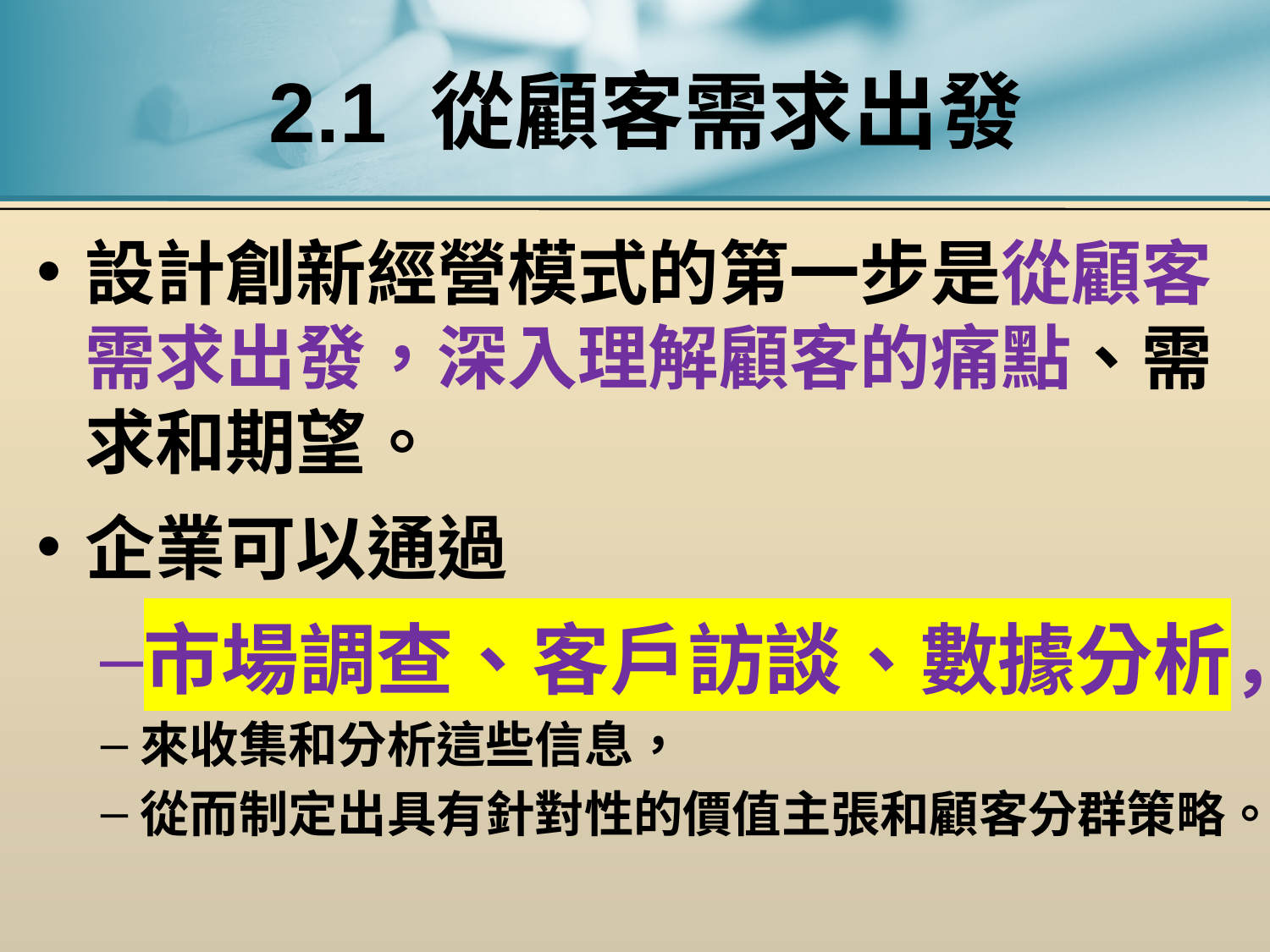

# 2.1 從顧客需求出發
設計創新經營模式的第一步是從顧客需求出發，深入理解顧客的痛點、需求和期望。
企業可以通過
市場調查、客戶訪談、數據分析，
來收集和分析這些信息，
從而制定出具有針對性的價值主張和顧客分群策略。